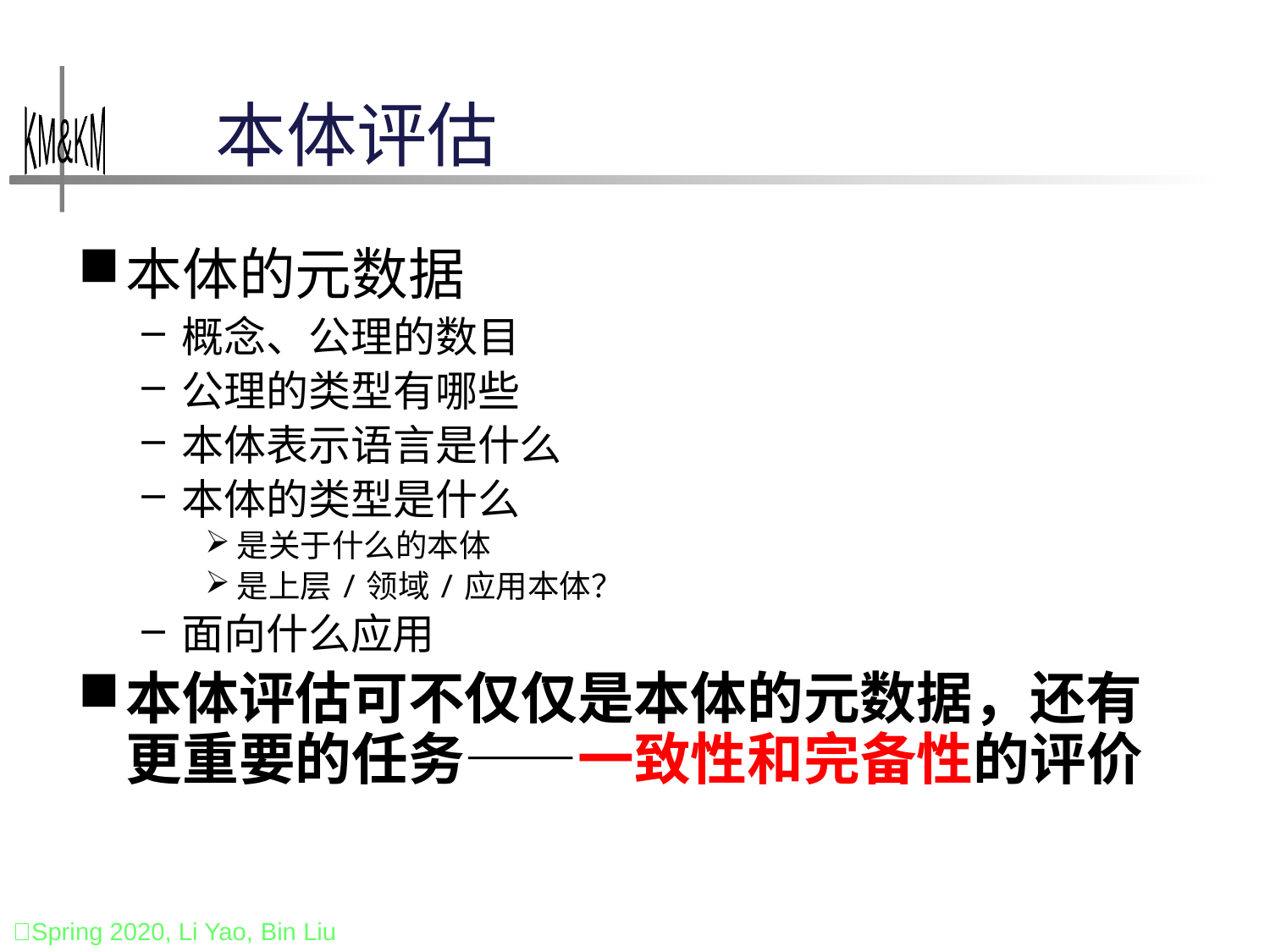

# 本体评估
本体的元数据
概念、公理的数目
公理的类型有哪些
本体表示语言是什么
本体的类型是什么
是关于什么的本体
是上层/领域/应用本体？
面向什么应用
本体评估可不仅仅是本体的元数据，还有更重要的任务——一致性和完备性的评价